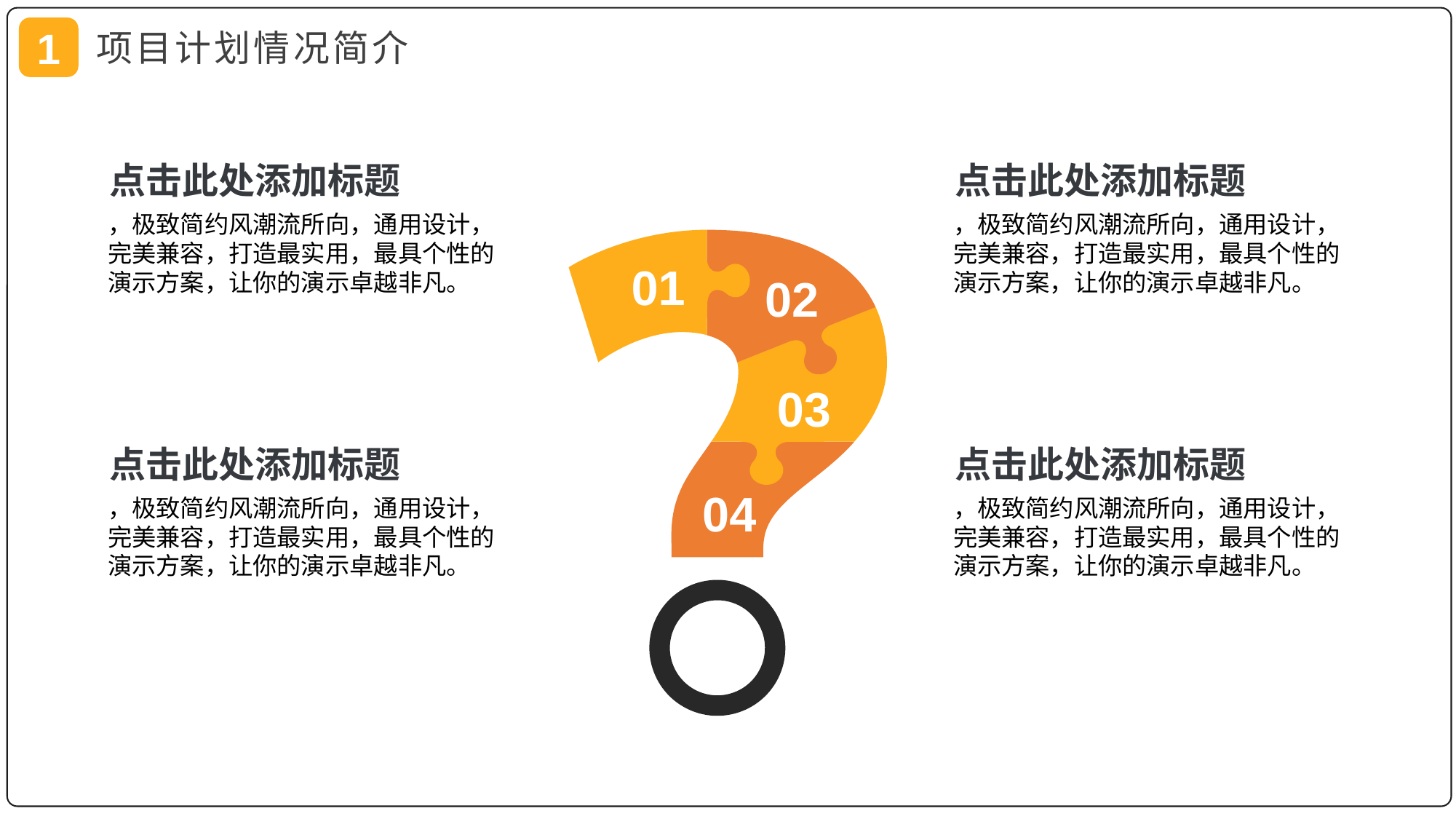

1
项目计划情况简介
点击此处添加标题
点击此处添加标题
，极致简约风潮流所向，通用设计，完美兼容，打造最实用，最具个性的演示方案，让你的演示卓越非凡。
，极致简约风潮流所向，通用设计，完美兼容，打造最实用，最具个性的演示方案，让你的演示卓越非凡。

01
02
03
点击此处添加标题
点击此处添加标题
04
，极致简约风潮流所向，通用设计，完美兼容，打造最实用，最具个性的演示方案，让你的演示卓越非凡。
，极致简约风潮流所向，通用设计，完美兼容，打造最实用，最具个性的演示方案，让你的演示卓越非凡。